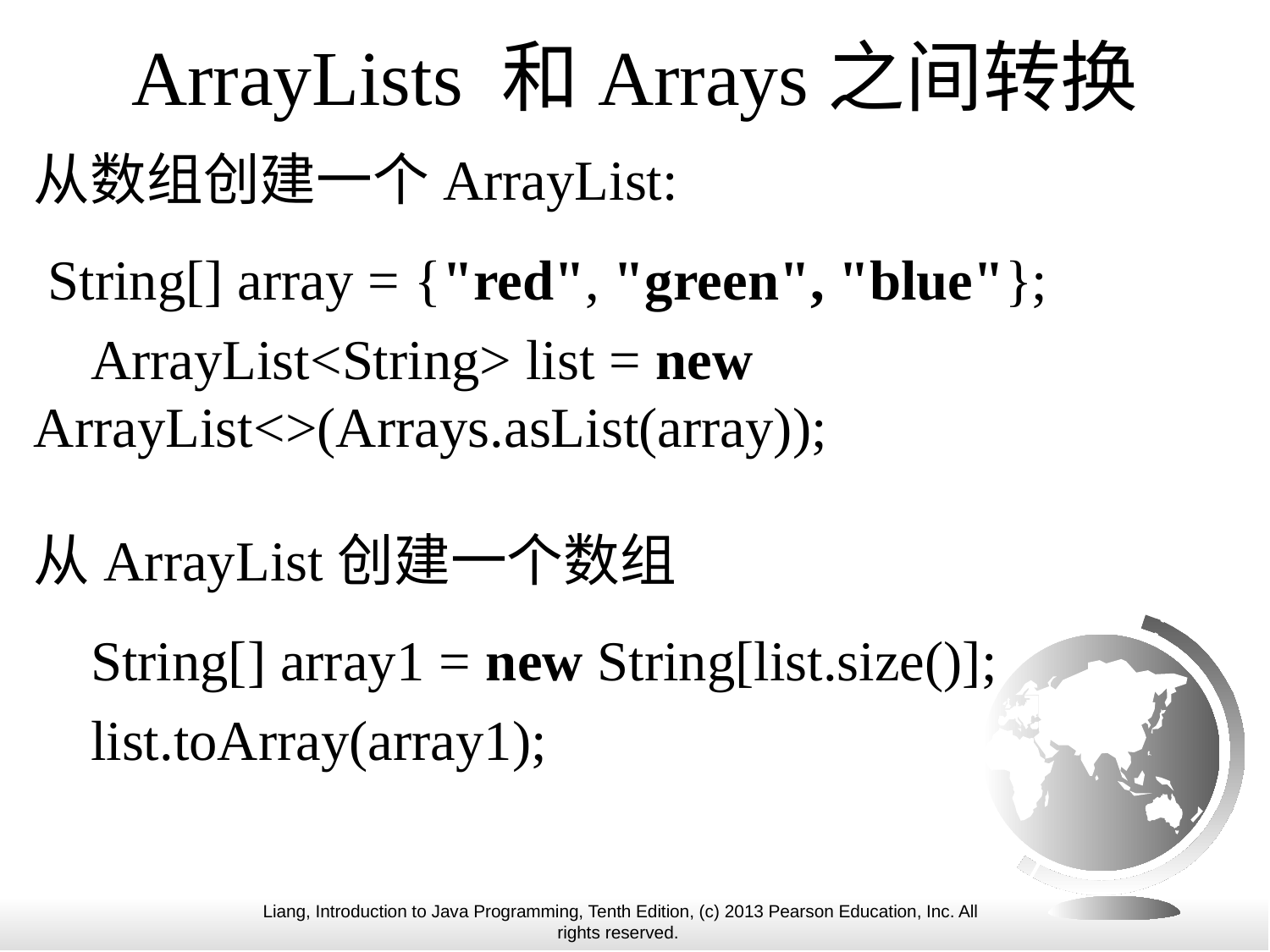

# ArrayLists 和Arrays之间转换
从数组创建一个ArrayList:
 String[] array = {"red", "green", "blue"};
    ArrayList<String> list = new ArrayList<>(Arrays.asList(array));

从ArrayList创建一个数组
    String[] array1 = new String[list.size()];
    list.toArray(array1);
4